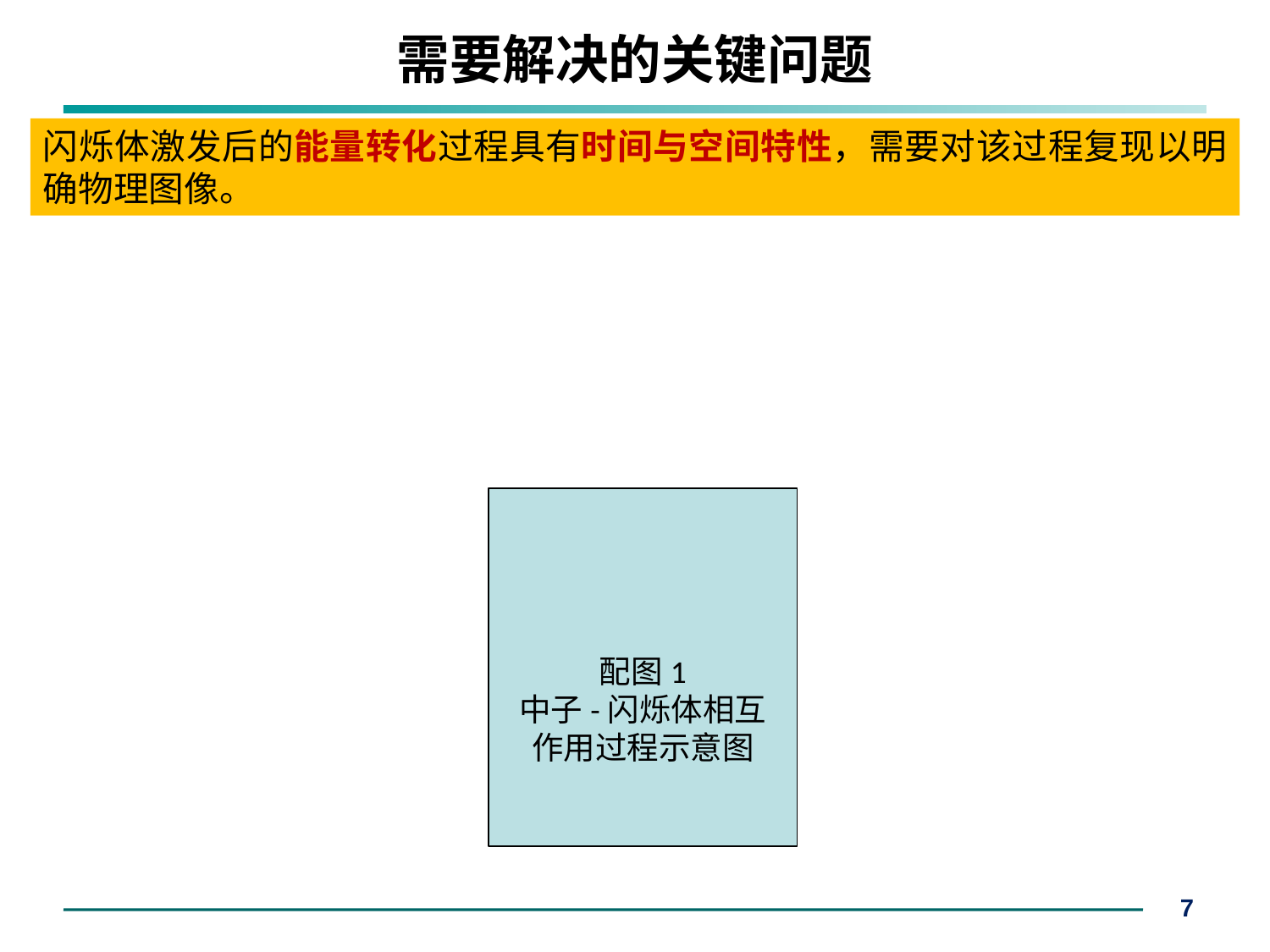

# 需要解决的关键问题
闪烁体激发后的能量转化过程具有时间与空间特性，需要对该过程复现以明确物理图像。

配图1
中子-闪烁体相互作用过程示意图
7